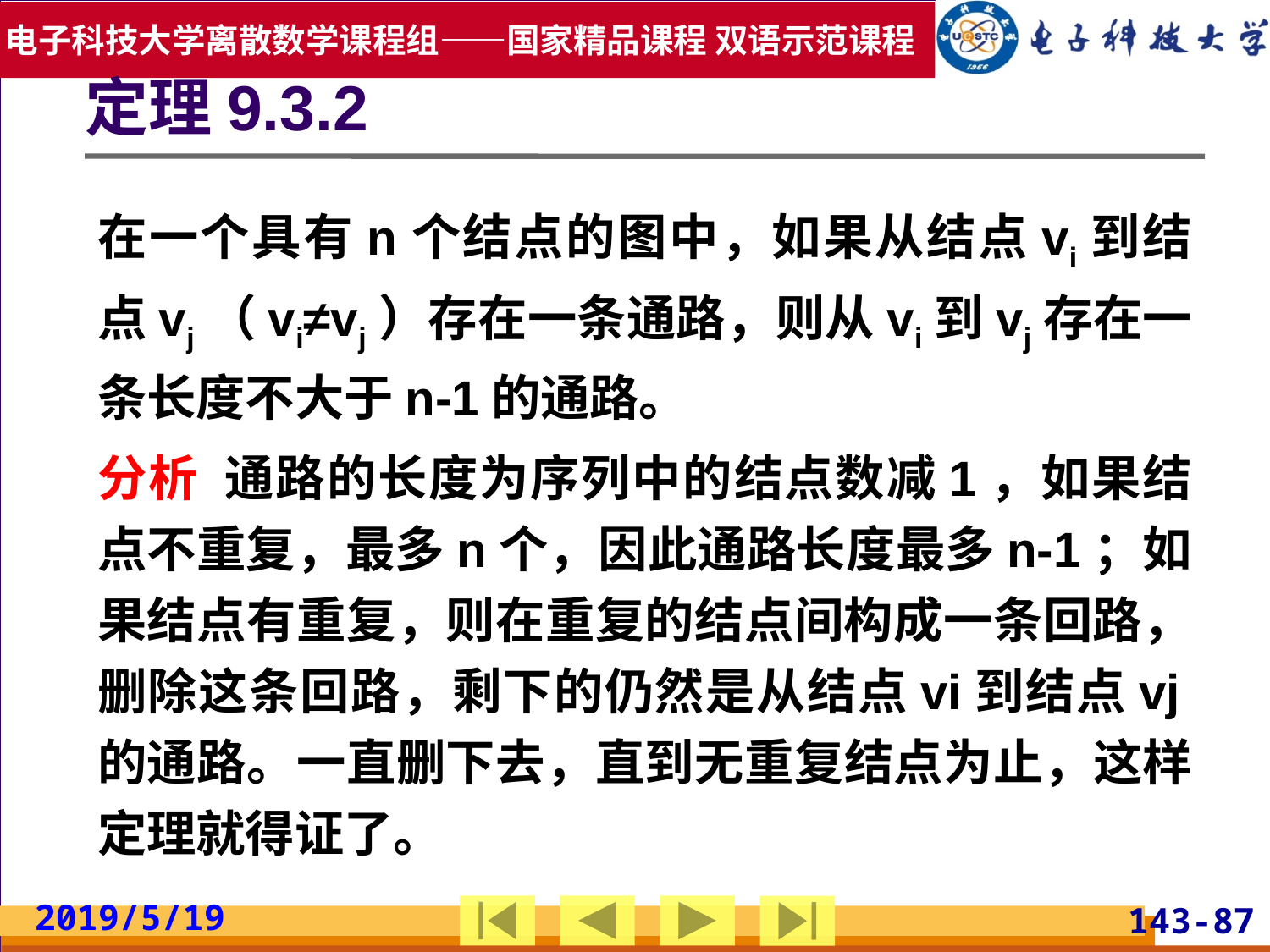

定理9.3.2
在一个具有n个结点的图中，如果从结点vi到结点vj（vi≠vj）存在一条通路，则从vi到vj存在一条长度不大于n-1的通路。
分析  通路的长度为序列中的结点数减1，如果结点不重复，最多n个，因此通路长度最多n-1；如果结点有重复，则在重复的结点间构成一条回路，删除这条回路，剩下的仍然是从结点vi到结点vj的通路。一直删下去，直到无重复结点为止，这样定理就得证了。
2019/5/19